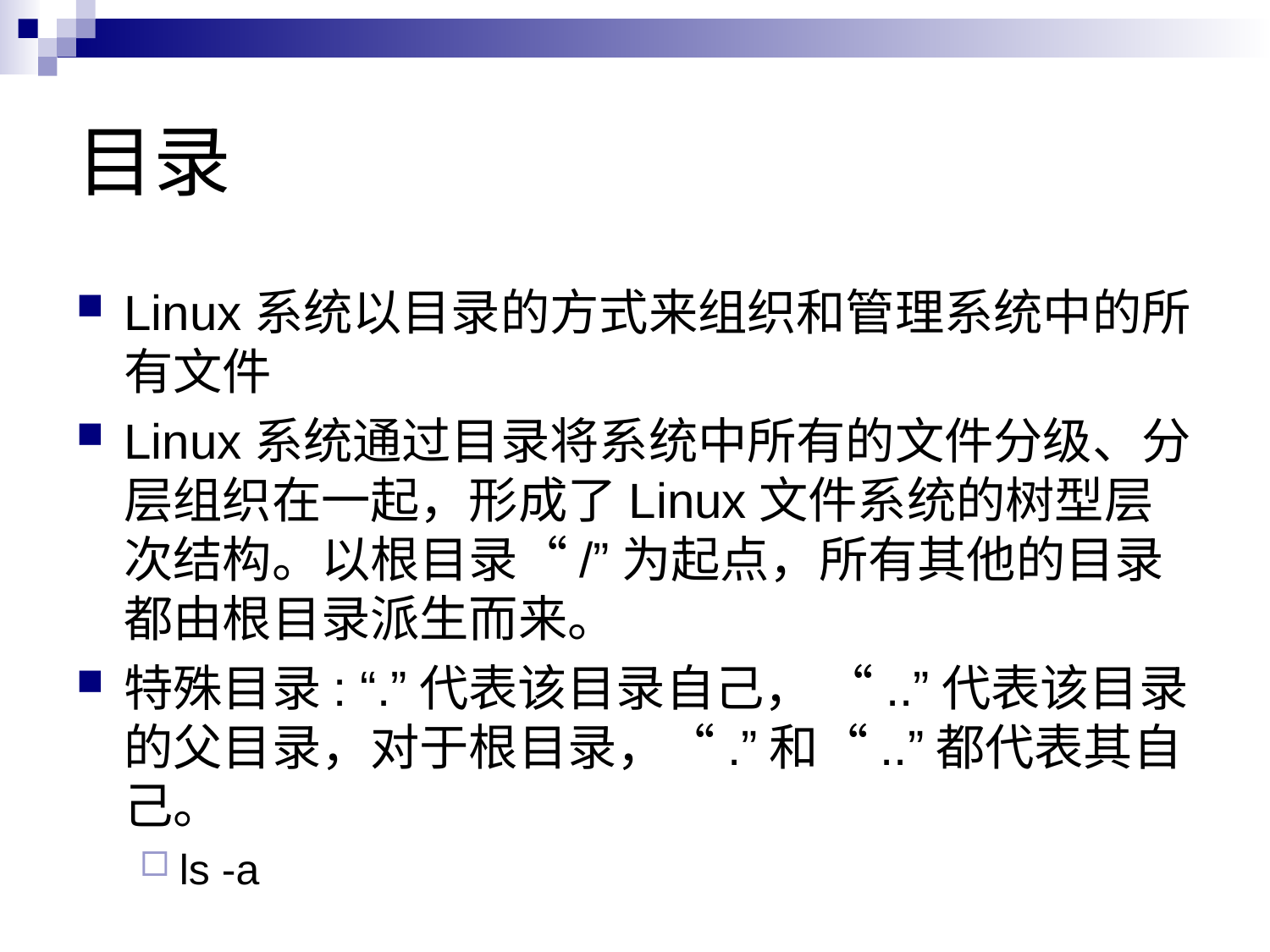

# 目录
Linux系统以目录的方式来组织和管理系统中的所有文件
Linux系统通过目录将系统中所有的文件分级、分层组织在一起，形成了Linux文件系统的树型层次结构。以根目录“/”为起点，所有其他的目录都由根目录派生而来。
特殊目录: “.”代表该目录自己， “..”代表该目录的父目录，对于根目录，“.”和“..”都代表其自己。
ls -a